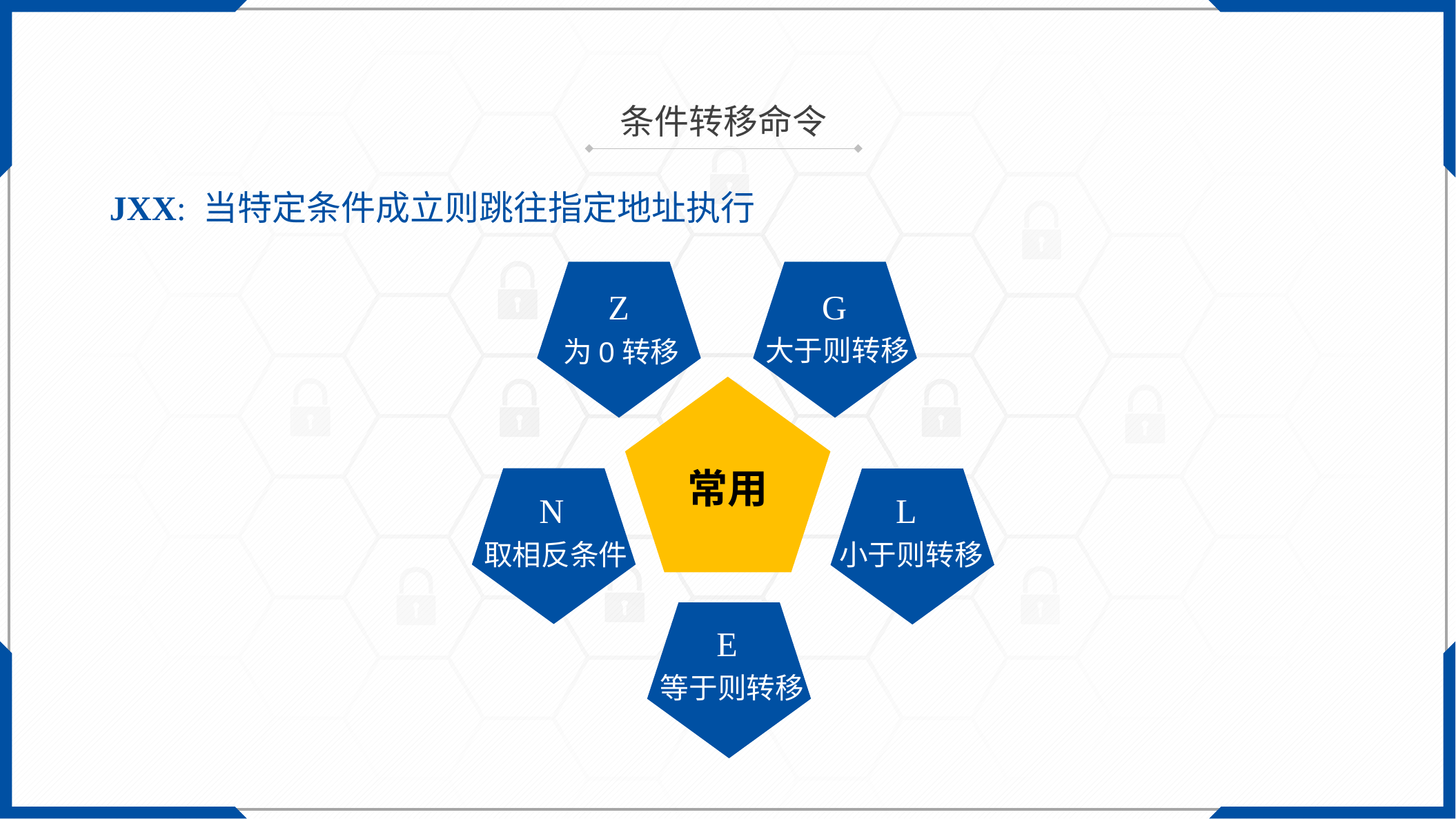

条件转移命令
JXX: 当特定条件成立则跳往指定地址执行

G
大于则转移

Z
为0转移

常用

N
取相反条件

L
小于则转移

E
等于则转移